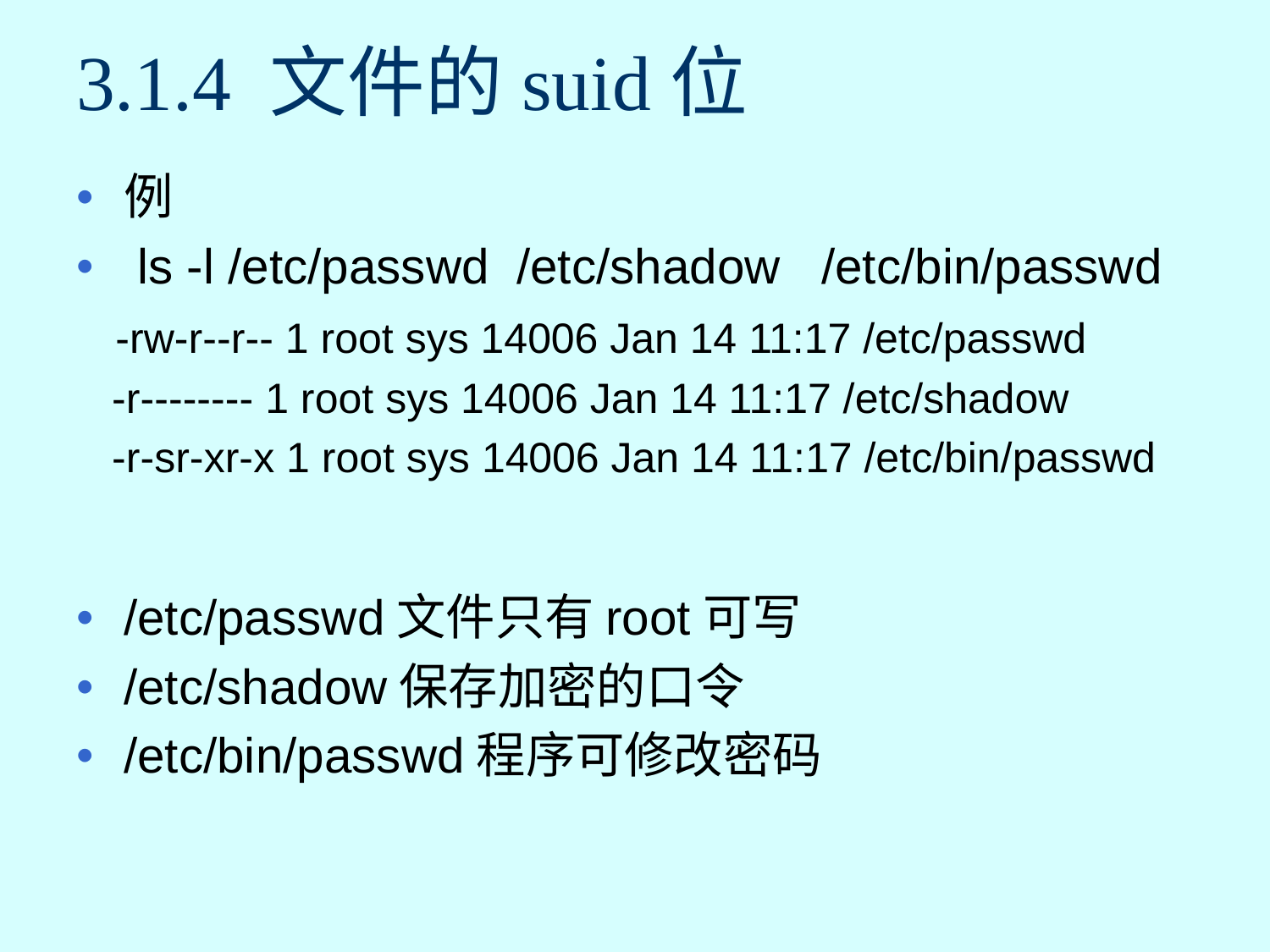

# 3.1.4 文件的suid位
例
 ls -l /etc/passwd  /etc/shadow   /etc/bin/passwd
   -rw-r--r-- 1 root sys 14006 Jan 14 11:17 /etc/passwd
   -r-------- 1 root sys 14006 Jan 14 11:17 /etc/shadow
   -r-sr-xr-x 1 root sys 14006 Jan 14 11:17 /etc/bin/passwd

/etc/passwd文件只有root可写
/etc/shadow保存加密的口令
/etc/bin/passwd程序可修改密码
17